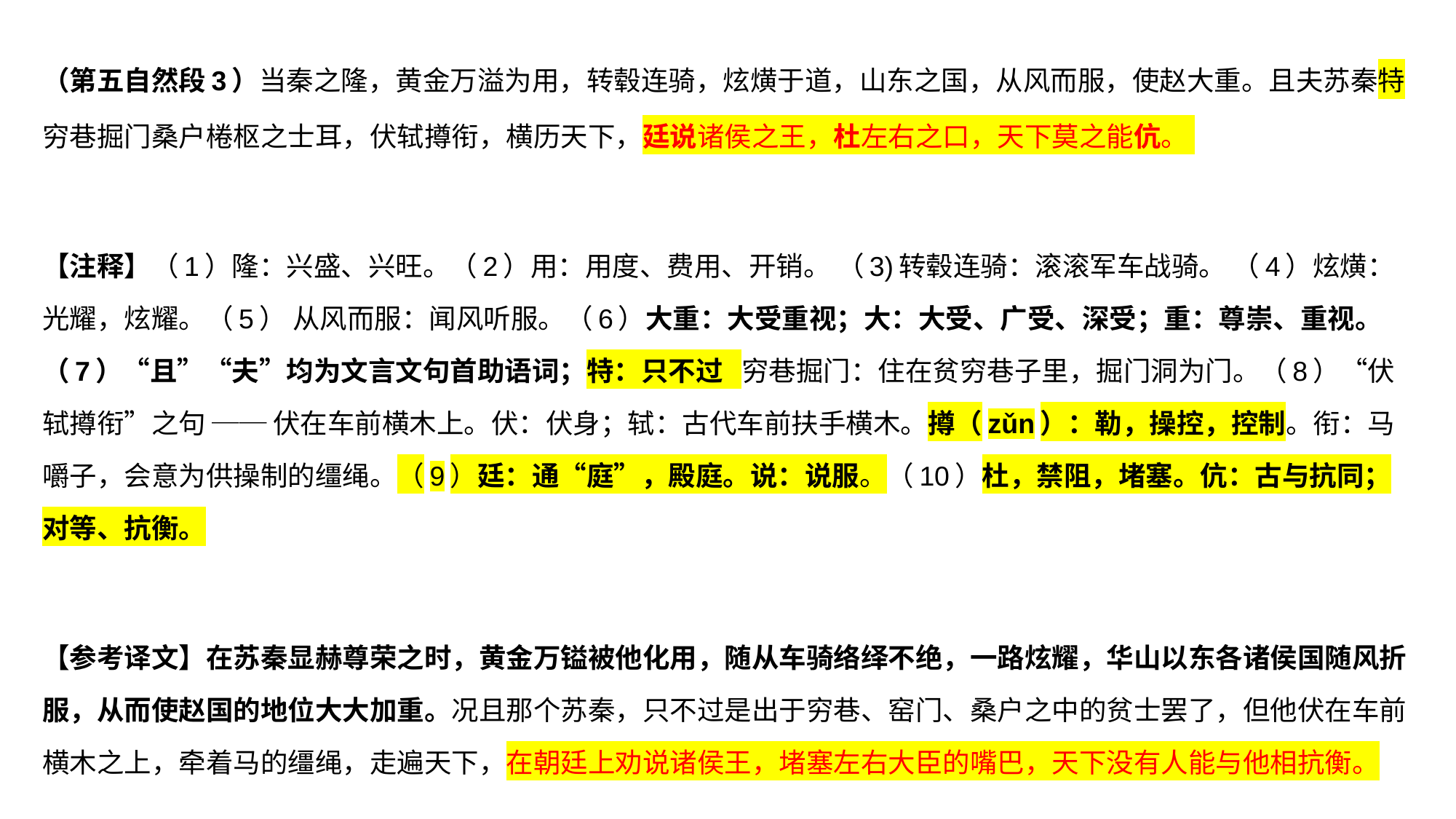

（第五自然段3）当秦之隆，黄金万溢为用，转毂连骑，炫熿于道，山东之国，从风而服，使赵大重。且夫苏秦特穷巷掘门桑户棬枢之士耳，伏轼撙衔，横历天下，廷说诸侯之王，杜左右之口，天下莫之能伉。

【注释】（1）隆：兴盛、兴旺。（2）用：用度、费用、开销。 （3)转毂连骑：滚滚军车战骑。 （4）炫熿：光耀，炫耀。（5） 从风而服：闻风听服。（6）大重：大受重视；大：大受、广受、深受；重：尊崇、重视。（7）“且”“夫”均为文言文句首助语词；特：只不过   穷巷掘门：住在贫穷巷子里，掘门洞为门。（8）“伏轼撙衔”之句 ── 伏在车前横木上。伏：伏身；轼：古代车前扶手横木。撙（zǔn）：勒，操控，控制。衔：马嚼子，会意为供操制的缰绳。（9）廷：通“庭”，殿庭。说：说服。（10）杜，禁阻，堵塞。伉：古与抗同；对等、抗衡。

【参考译文】在苏秦显赫尊荣之时，黄金万镒被他化用，随从车骑络绎不绝，一路炫耀，华山以东各诸侯国随风折服，从而使赵国的地位大大加重。况且那个苏秦，只不过是出于穷巷、窑门、桑户之中的贫士罢了，但他伏在车前横木之上，牵着马的缰绳，走遍天下，在朝廷上劝说诸侯王，堵塞左右大臣的嘴巴，天下没有人能与他相抗衡。